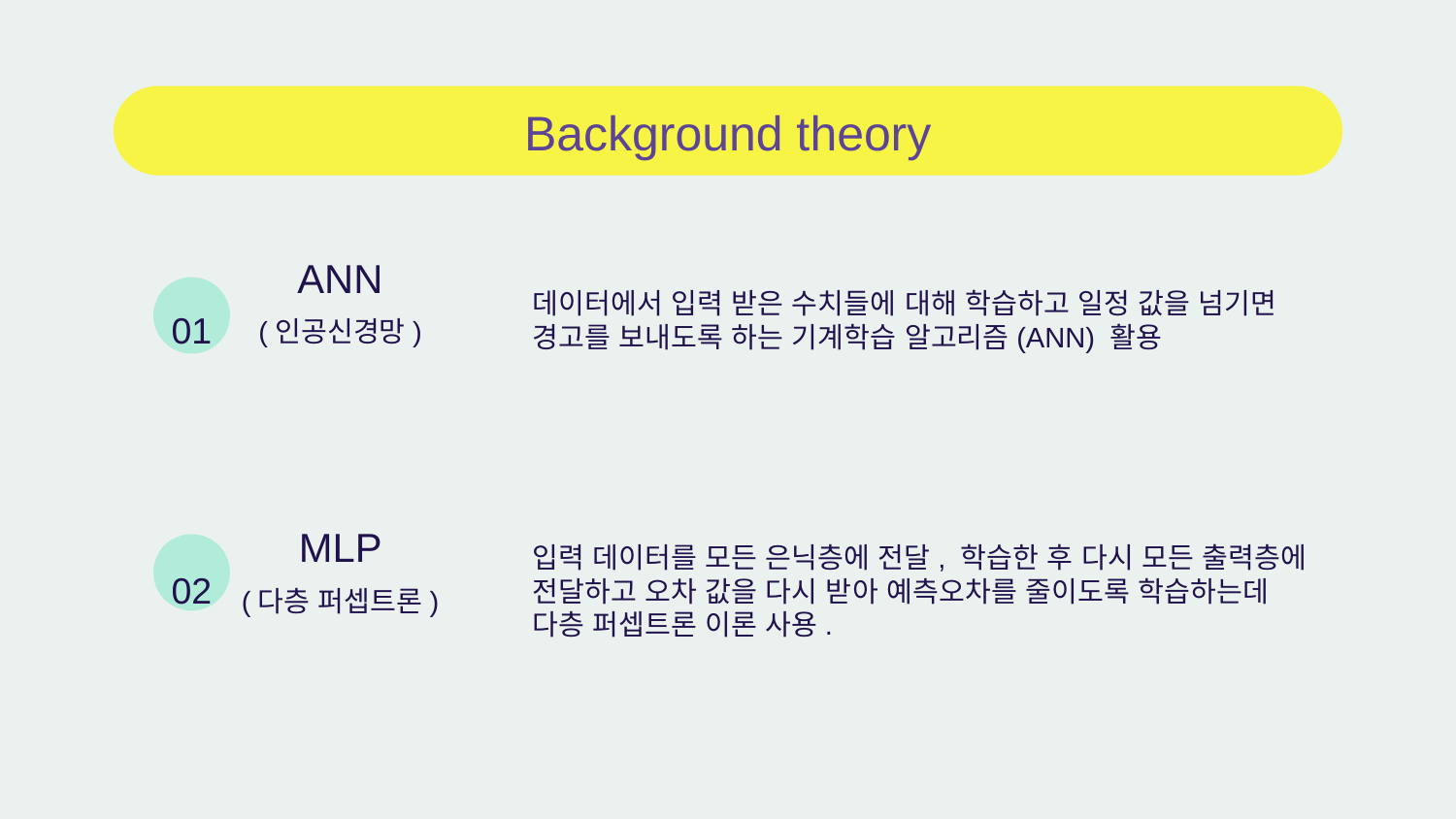

# Background theory
ANN
(인공신경망)

데이터에서 입력 받은 수치들에 대해 학습하고 일정 값을 넘기면 경고를 보내도록 하는 기계학습 알고리즘(ANN) 활용

01
MLP
(다층 퍼셉트론)

입력 데이터를 모든 은닉층에 전달, 학습한 후 다시 모든 출력층에 전달하고 오차 값을 다시 받아 예측오차를 줄이도록 학습하는데 다층 퍼셉트론 이론 사용.

02